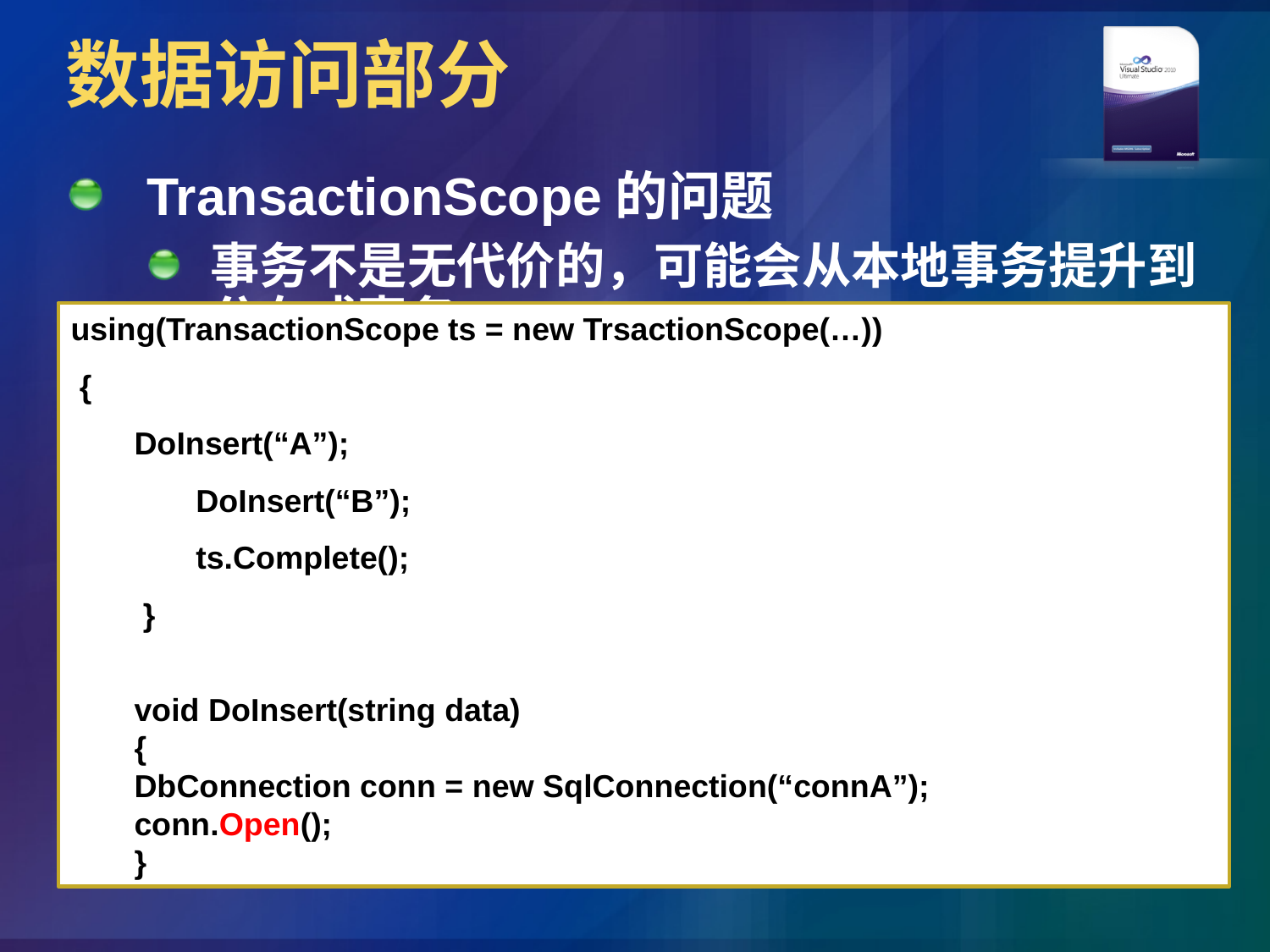

# 数据访问部分
TransactionScope的问题
事务不是无代价的，可能会从本地事务提升到分布式事务
using(TransactionScope ts = new TrsactionScope(…))
 {
DoInsert(“A”);
	DoInsert(“B”);
	ts.Complete();
 }

void DoInsert(string data)
{
DbConnection conn = new SqlConnection(“connA”);
conn.Open();
}